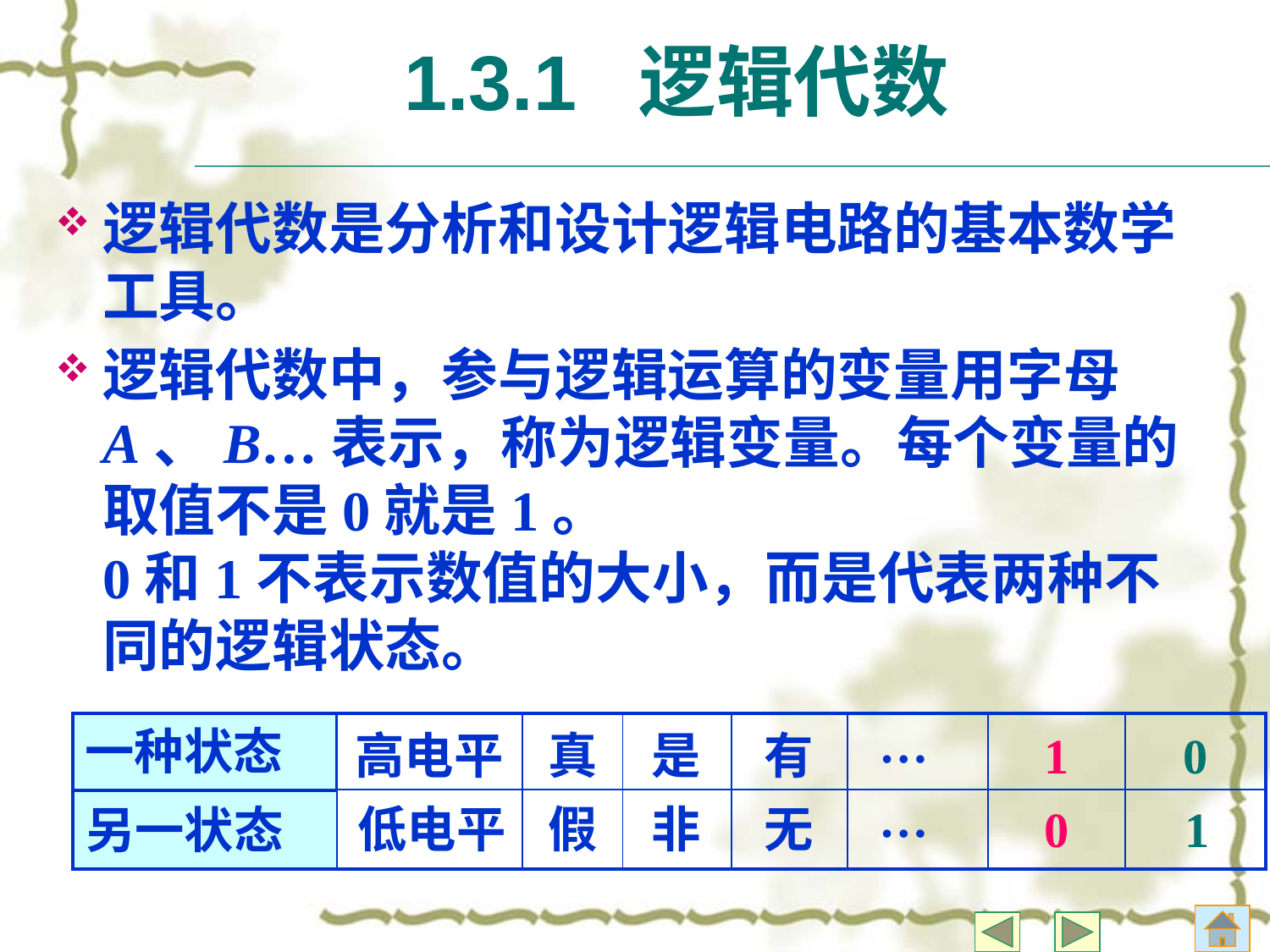

# 1.3.1  逻辑代数
逻辑代数是分析和设计逻辑电路的基本数学工具。
逻辑代数中，参与逻辑运算的变量用字母A、B…表示，称为逻辑变量。每个变量的取值不是0就是1。
0和1不表示数值的大小，而是代表两种不同的逻辑状态。
…

一种状态
|  |  |  |  |  |  |  |  |
| --- | --- | --- | --- | --- | --- | --- | --- |
|  |  |  |  |  |  |  |  |
高电平
真
是
有
1
0
…

另一状态
低电平
假
非
无
0
1